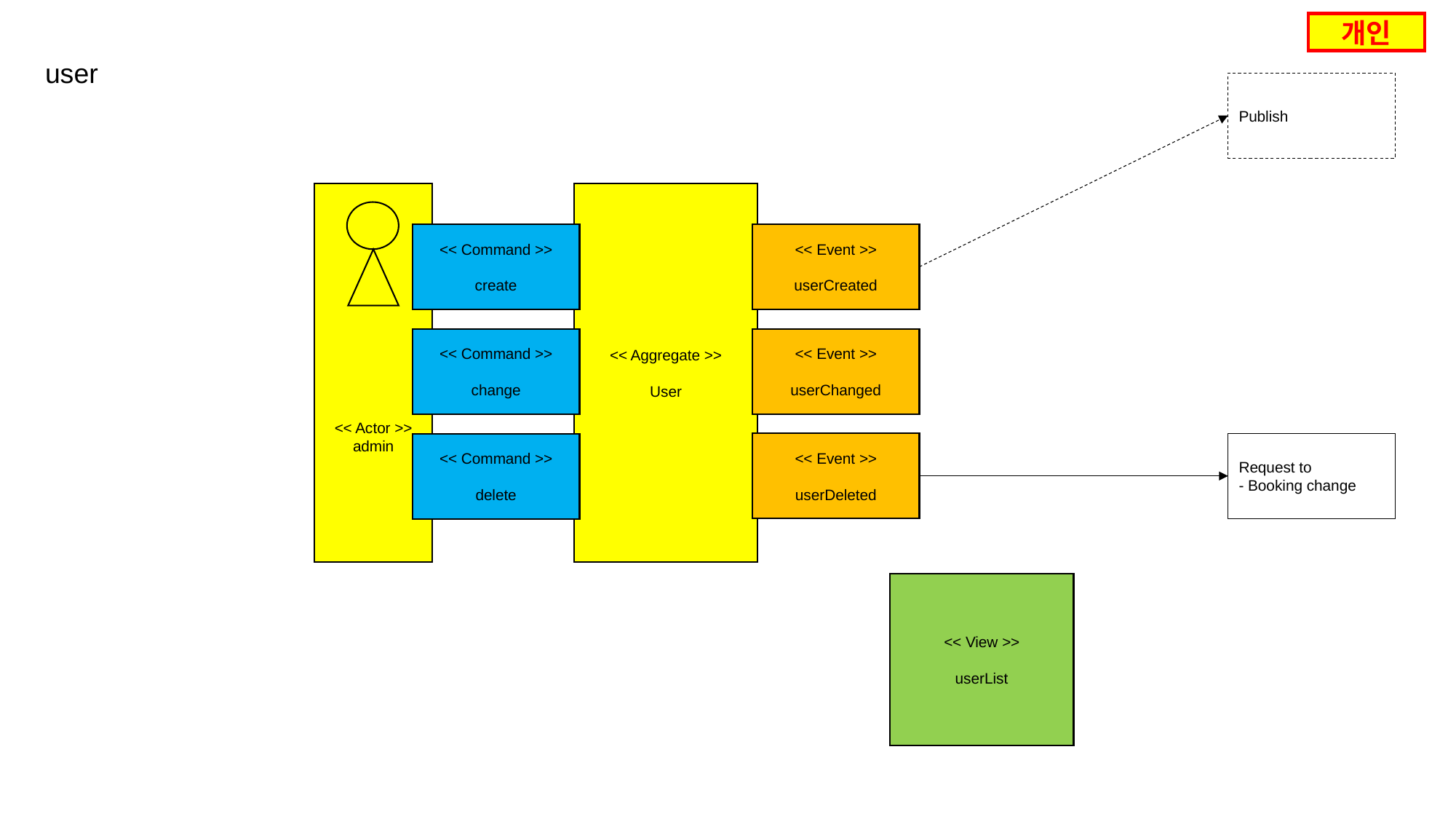

개인
user
Publish

<< Actor >>
admin

<< Aggregate >>

User
<< Command >>

create
<< Event >>

userCreated
<< Event >>

userChanged
<< Command >>

change
<< Event >>

userDeleted
Request to
- Booking change
<< Command >>

delete
<< View >>

userList